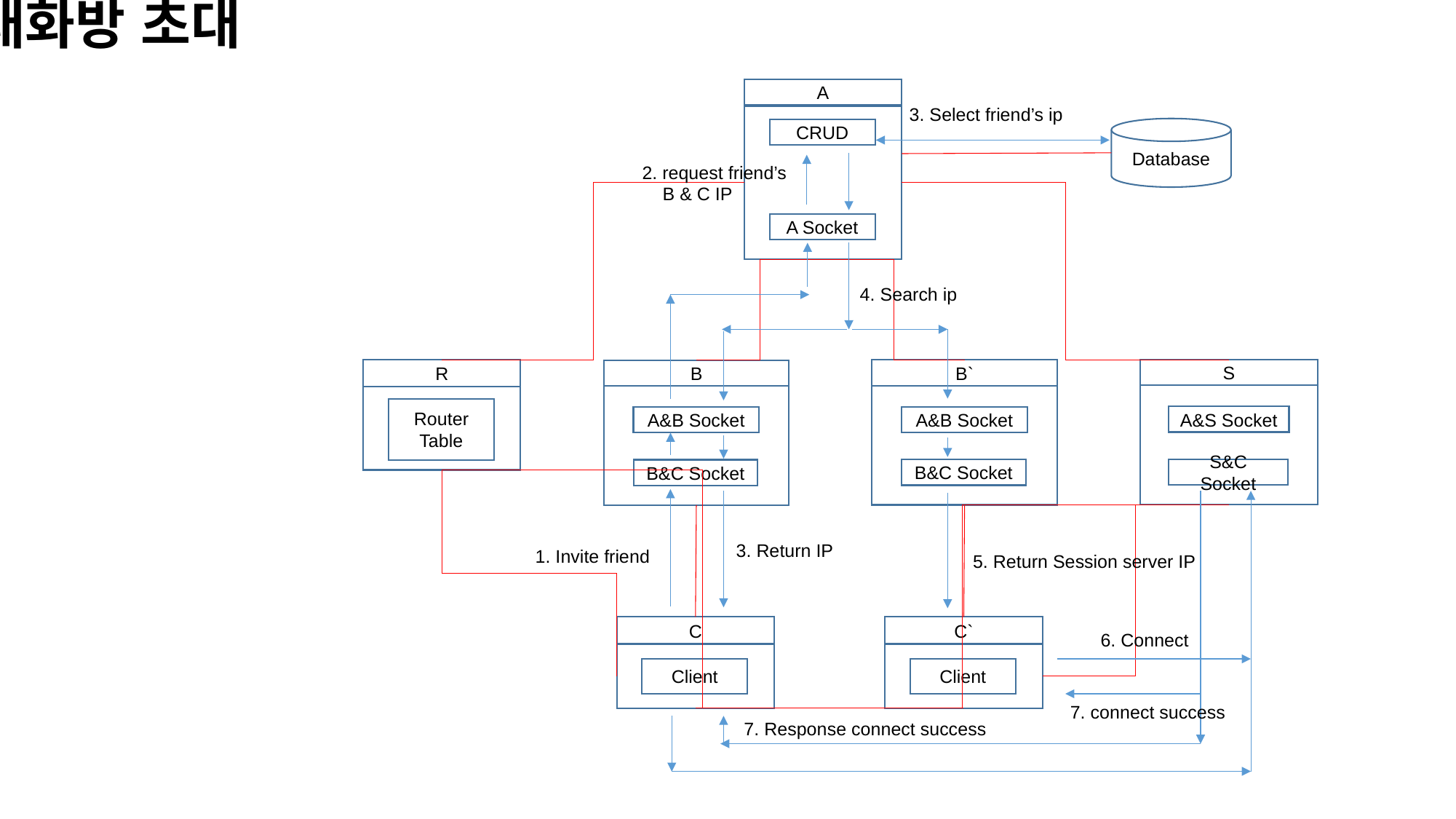

3. Return IP
대화방 초대
A

CRUD
A Socket
R

Router
Table
S

A&S Socket
S&C Socket
B`

A&B Socket
B&C Socket
B

A&B Socket
B&C Socket
C

Client
C`

Client
Database
2. request friend’s
    B & C IP
3. Return IP
1. Invite friend
3. Select friend’s ip
7. Response connect success
4. Search ip
5. Return Session server IP
6. Connect
7. connect success